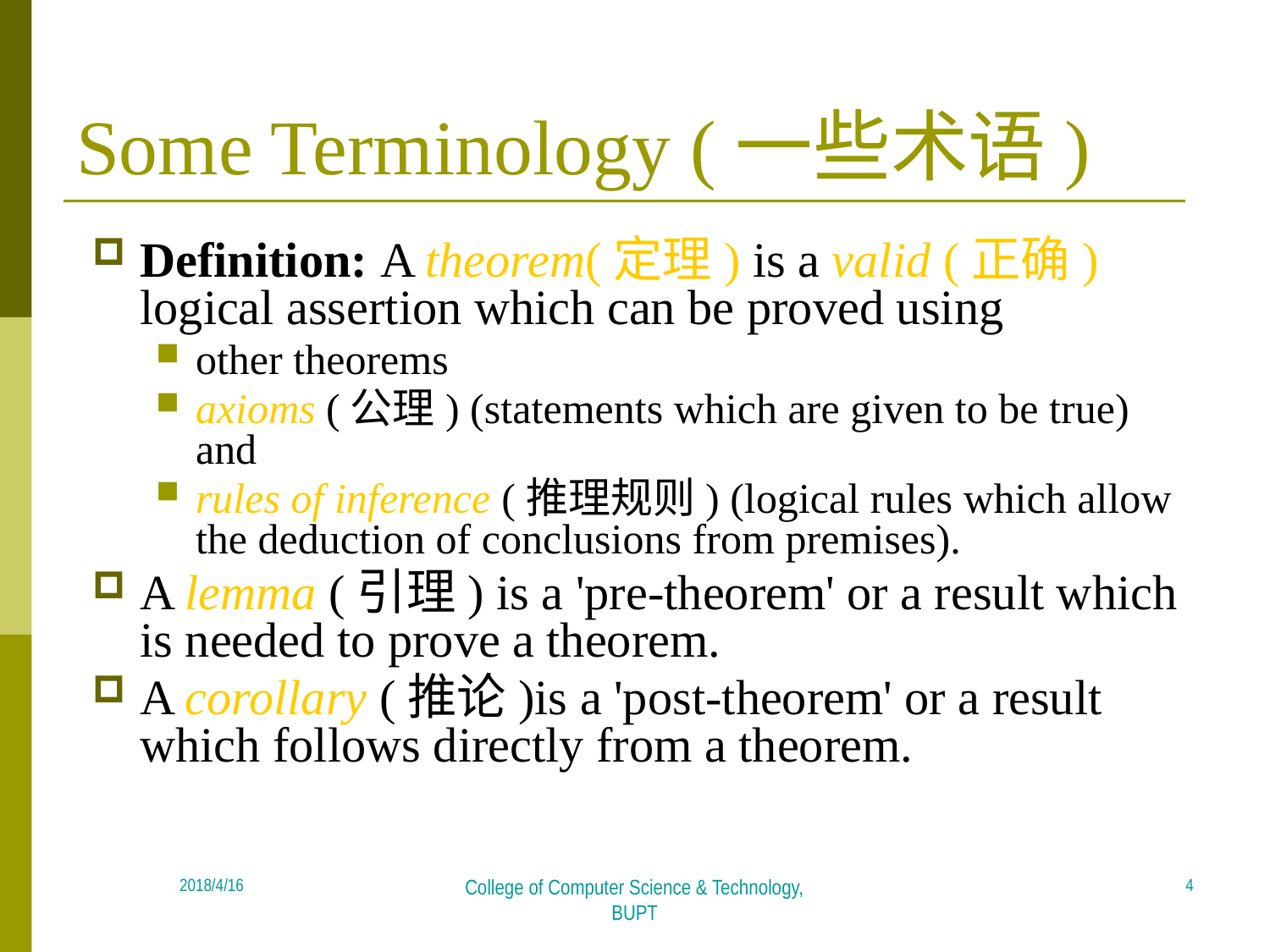

# Some Terminology (一些术语)
Definition: A theorem(定理) is a valid (正确) logical assertion which can be proved using
other theorems
axioms (公理) (statements which are given to be true) and
rules of inference (推理规则) (logical rules which allow the deduction of conclusions from premises).
A lemma (引理) is a 'pre-theorem' or a result which is needed to prove a theorem.
A corollary (推论)is a 'post-theorem' or a result which follows directly from a theorem.
4
2018/4/16
College of Computer Science & Technology, BUPT